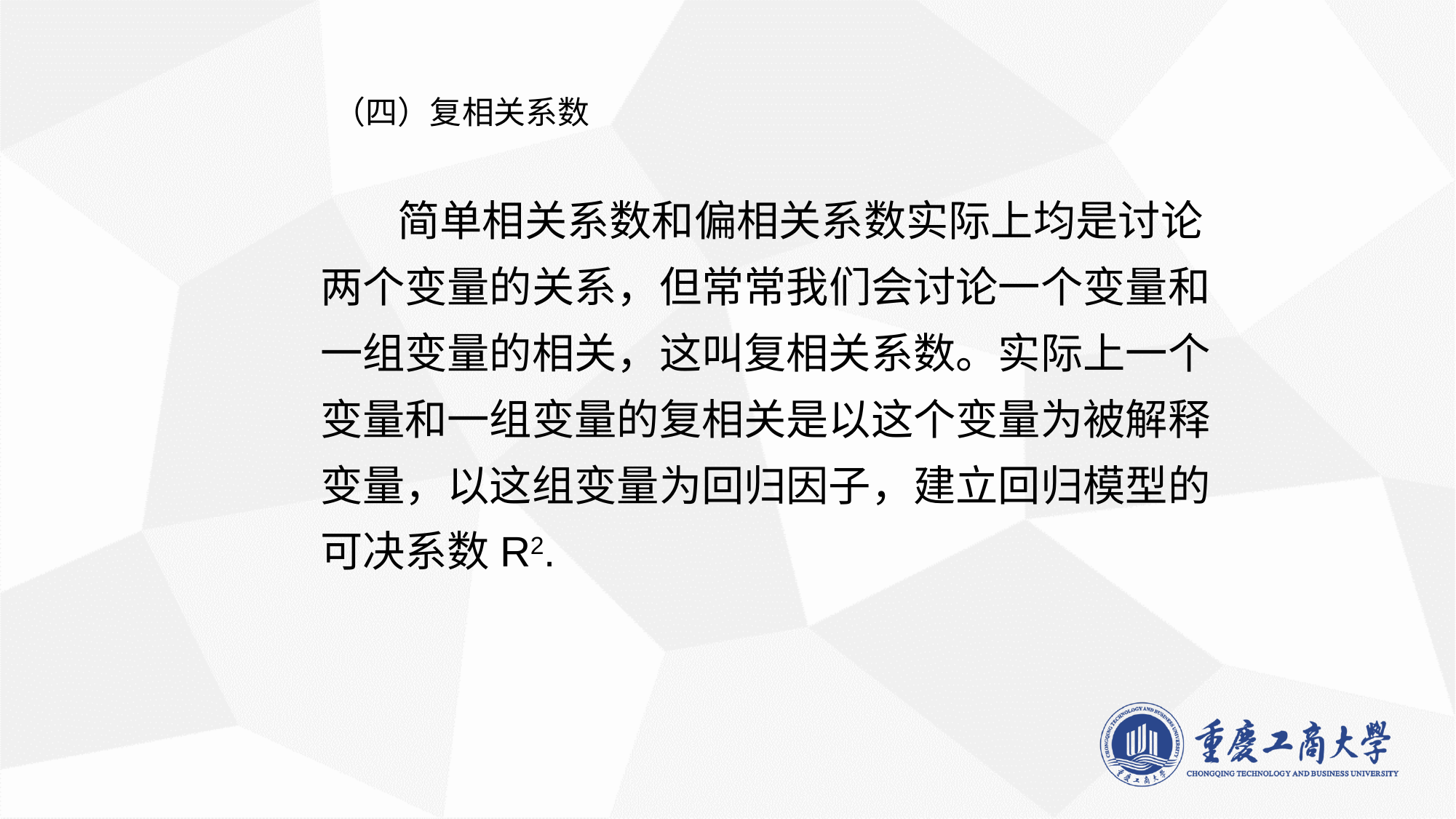

# （四）复相关系数
          简单相关系数和偏相关系数实际上均是讨论两个变量的关系，但常常我们会讨论一个变量和一组变量的相关，这叫复相关系数。实际上一个变量和一组变量的复相关是以这个变量为被解释变量，以这组变量为回归因子，建立回归模型的可决系数R2.